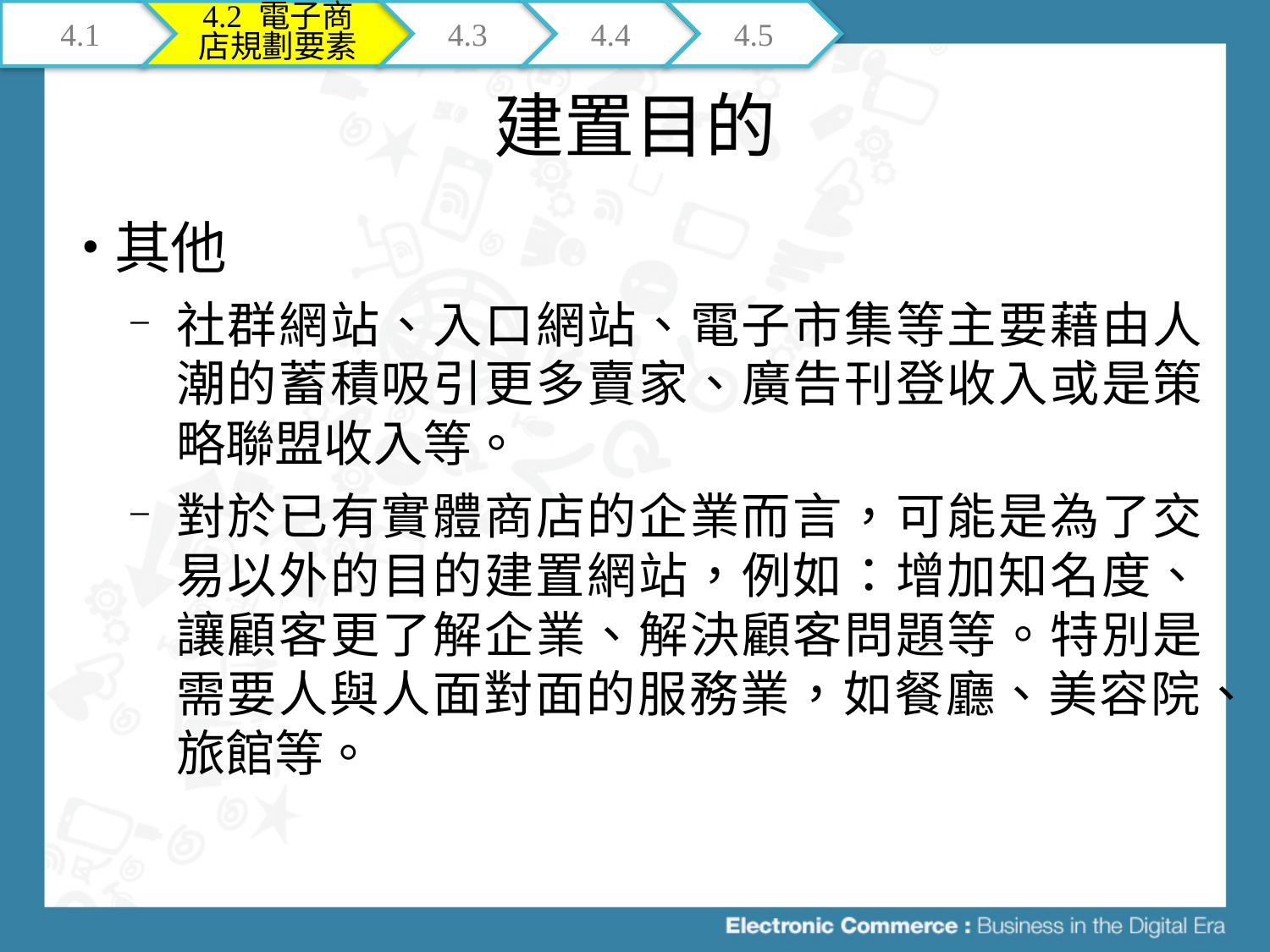

4.1
4.2 電子商店規劃要素
4.3
4.4
4.5
# 建置目的
其他
社群網站、入口網站、電子市集等主要藉由人潮的蓄積吸引更多賣家、廣告刊登收入或是策略聯盟收入等。
對於已有實體商店的企業而言，可能是為了交易以外的目的建置網站，例如：增加知名度、讓顧客更了解企業、解決顧客問題等。特別是需要人與人面對面的服務業，如餐廳、美容院、旅館等。